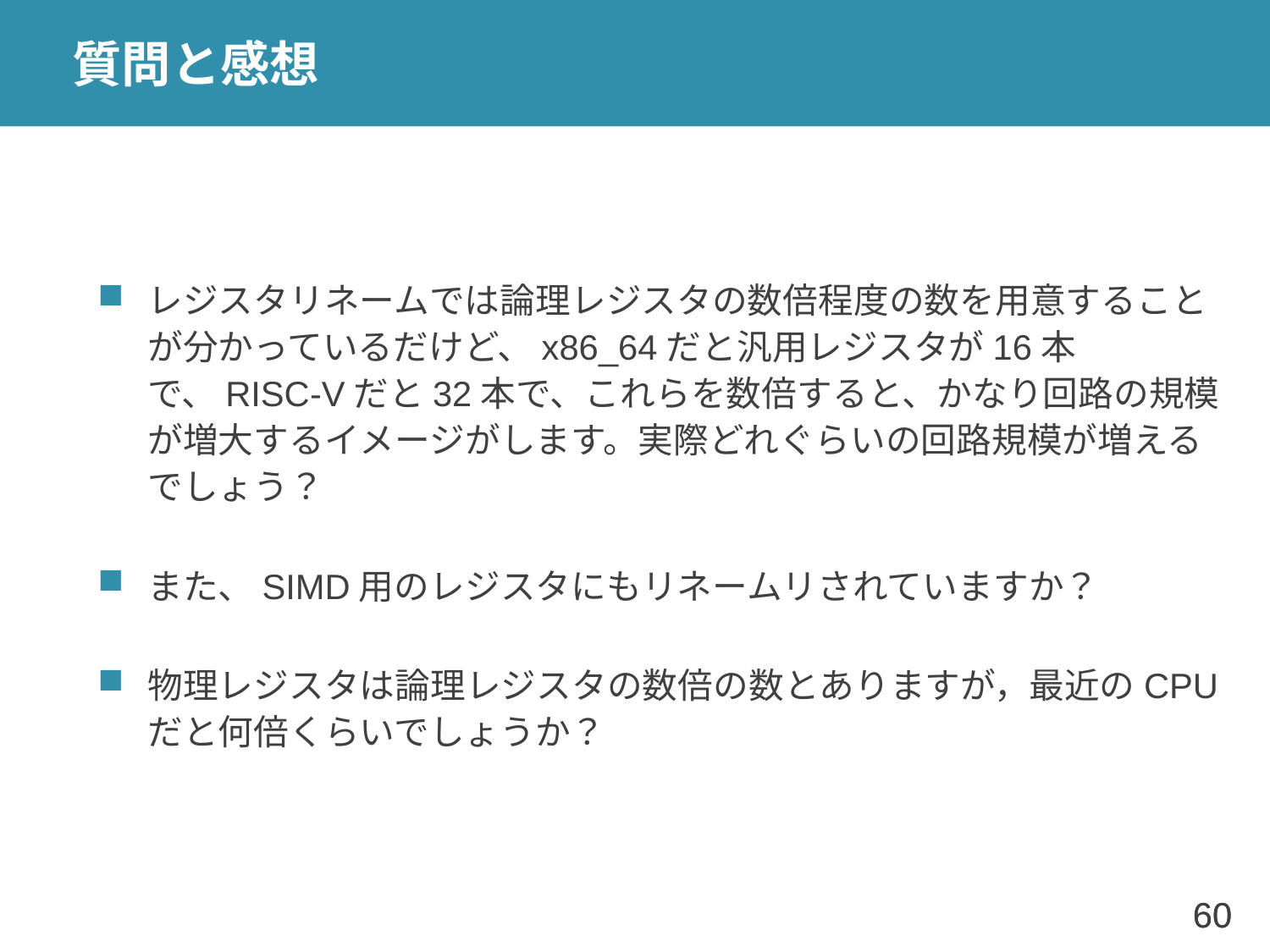

# 質問と感想
レジスタリネームでは論理レジスタの数倍程度の数を用意することが分かっているだけど、x86_64だと汎用レジスタが16本で、RISC-Vだと32本で、これらを数倍すると、かなり回路の規模が増大するイメージがします。実際どれぐらいの回路規模が増えるでしょう？
また、SIMD用のレジスタにもリネームリされていますか？
物理レジスタは論理レジスタの数倍の数とありますが，最近のCPUだと何倍くらいでしょうか？